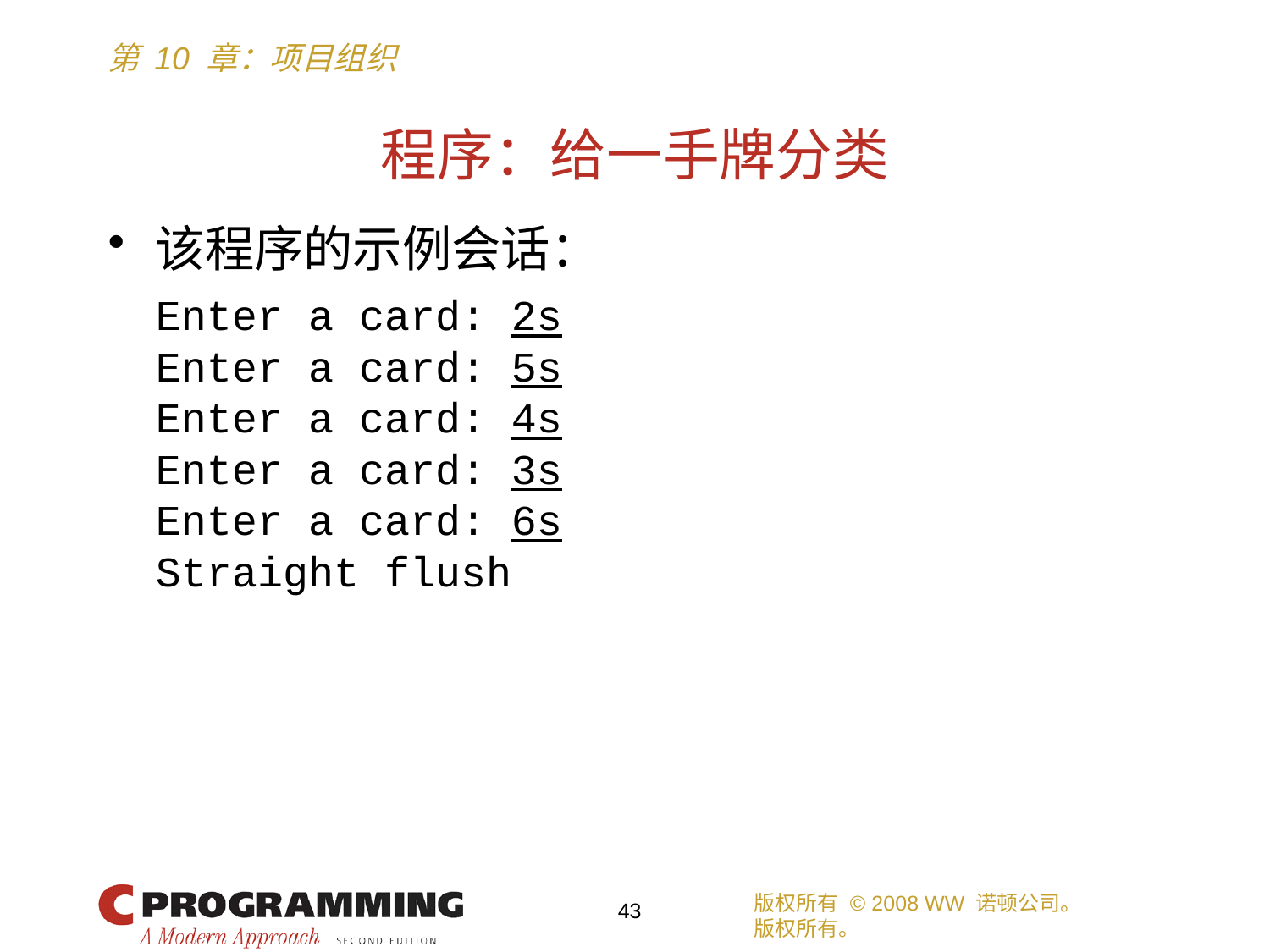

# 程序：给一手牌分类
该程序的示例会话：
	Enter a card: 2s
	Enter a card: 5s
	Enter a card: 4s
	Enter a card: 3s
	Enter a card: 6s
	Straight flush
版权所有 © 2008 WW 诺顿公司。
版权所有。
43